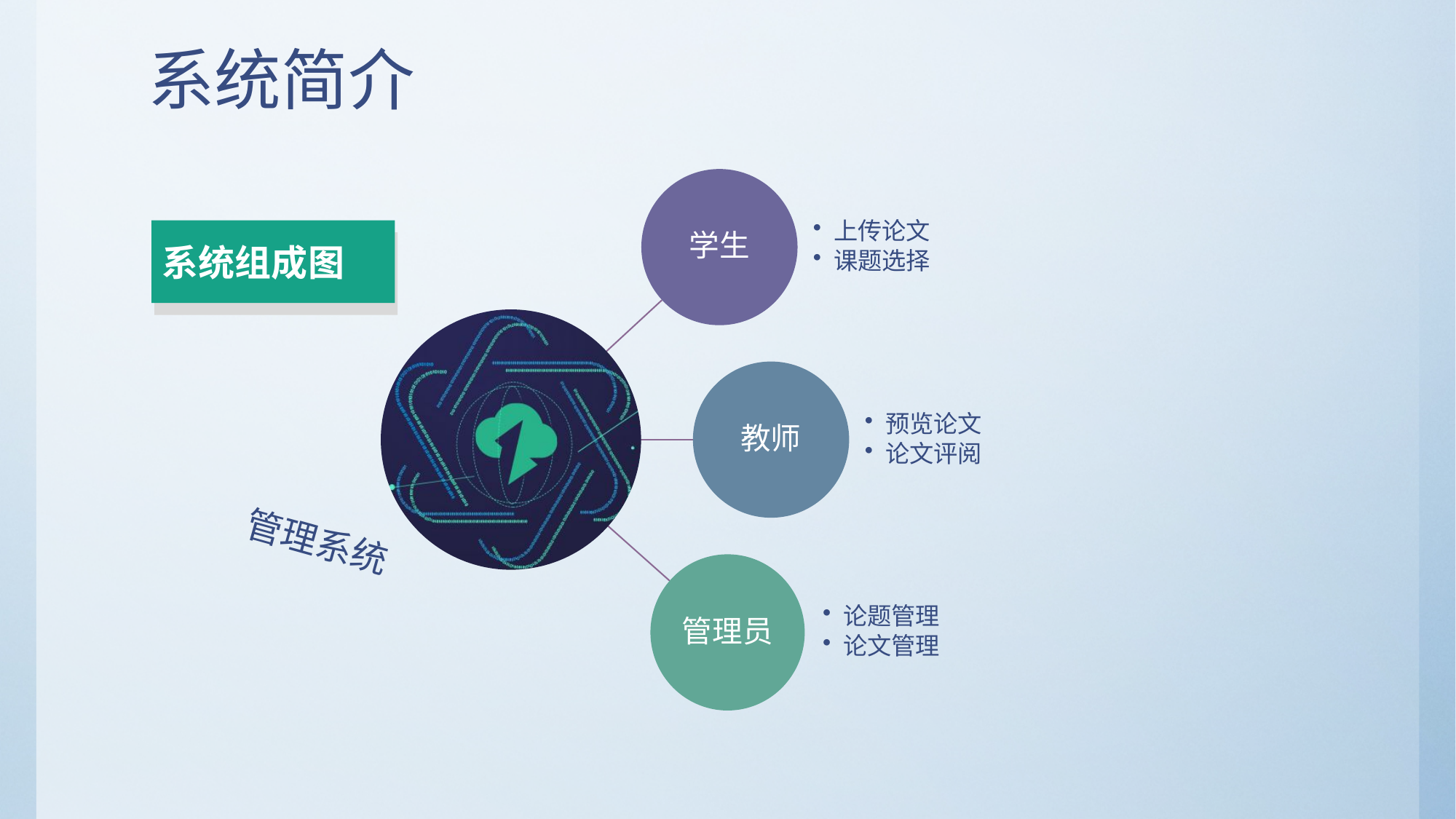

# 系统简介
学生
上传论文
课题选择
教师
预览论文
论文评阅
管理员
论题管理
论文管理
系统组成图

管理系统